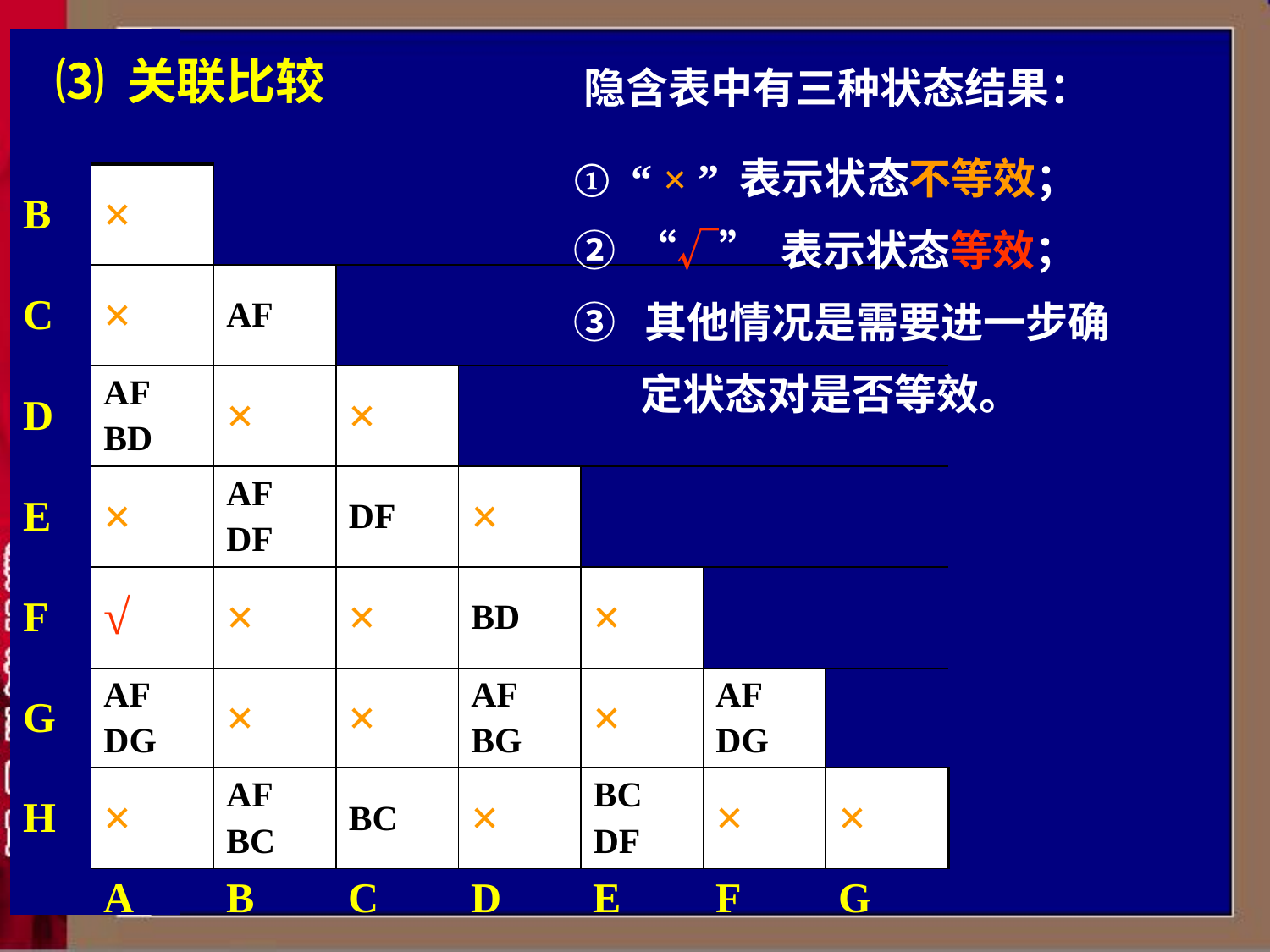

# ⑶ 关联比较
隐含表中有三种状态结果：
①  “ × ” 表示状态不等效；
②  “√” 表示状态等效；
③  其他情况是需要进一步确
      定状态对是否等效。
| B | × |  |  |  |  |  |  |
| --- | --- | --- | --- | --- | --- | --- | --- |
| C | × | AF |  |  |  |  |  |
| D | AF BD | × | × |  |  |  |  |
| E | × | AF DF | DF | × |  |  |  |
| F | √ | × | × | BD | × |  |  |
| G | AF DG | × | × | AF BG | × | AF DG |  |
| H | × | AF BC | BC | × | BC DF | × | × |
|  | A | B | C | D | E | F | G |